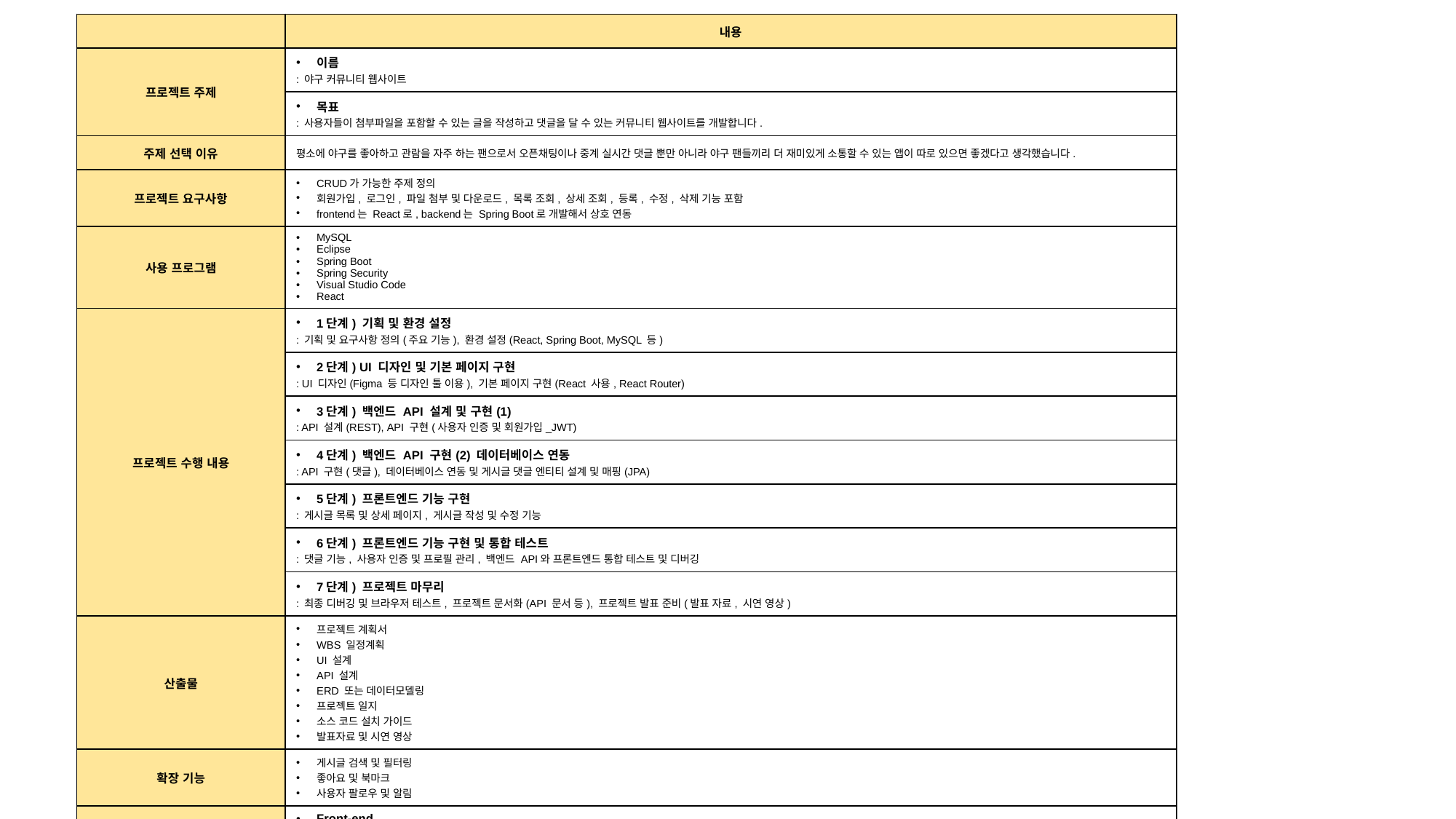

|  | 내용 |
| --- | --- |
| 프로젝트 주제 | 이름 : 야구 커뮤니티 웹사이트 |
|  | 목표 : 사용자들이 첨부파일을 포함할 수 있는 글을 작성하고 댓글을 달 수 있는 커뮤니티 웹사이트를 개발합니다. |
| 주제 선택 이유 | 평소에 야구를 좋아하고 관람을 자주 하는 팬으로서 오픈채팅이나 중계 실시간 댓글 뿐만 아니라 야구 팬들끼리 더 재미있게 소통할 수 있는 앱이 따로 있으면 좋겠다고 생각했습니다. |
| 프로젝트 요구사항 | CRUD가 가능한 주제 정의 회원가입, 로그인, 파일 첨부 및 다운로드, 목록 조회, 상세 조회, 등록, 수정, 삭제 기능 포함 frontend는 React로, backend는 Spring Boot로 개발해서 상호 연동 |
| 사용 프로그램 | MySQL Eclipse Spring Boot Spring Security Visual Studio Code React |
| 프로젝트 수행 내용 | 1단계) 기획 및 환경 설정 : 기획 및 요구사항 정의(주요 기능), 환경 설정(React, Spring Boot, MySQL 등) |
|  | 2단계) UI 디자인 및 기본 페이지 구현 : UI 디자인(Figma 등 디자인 툴 이용), 기본 페이지 구현(React 사용, React Router) |
|  | 3단계) 백엔드 API 설계 및 구현(1) : API 설계(REST), API 구현(사용자 인증 및 회원가입\_JWT) |
|  | 4단계) 백엔드 API 구현(2) 데이터베이스 연동 : API 구현(댓글), 데이터베이스 연동 및 게시글 댓글 엔티티 설계 및 매핑(JPA) |
|  | 5단계) 프론트엔드 기능 구현 : 게시글 목록 및 상세 페이지, 게시글 작성 및 수정 기능 |
|  | 6단계) 프론트엔드 기능 구현 및 통합 테스트 : 댓글 기능, 사용자 인증 및 프로필 관리, 백엔드 API와 프론트엔드 통합 테스트 및 디버깅 |
|  | 7단계) 프로젝트 마무리 : 최종 디버깅 및 브라우저 테스트, 프로젝트 문서화(API 문서 등), 프로젝트 발표 준비(발표 자료, 시연 영상) |
| 산출물 | 프로젝트 계획서 WBS 일정계획 UI 설계 API 설계 ERD 또는 데이터모델링 프로젝트 일지 소스 코드 설치 가이드 발표자료 및 시연 영상 |
| 확장 기능 | 게시글 검색 및 필터링 좋아요 및 북마크 사용자 팔로우 및 알림 |
| 프로젝트를 통한 역량 강화 | Front-end : React, React Router, Axios, CSS, Java Script, Html |
|  | Back-end : Spring Boot, Spring Data JPA, Spring Security, MySQL, Java |